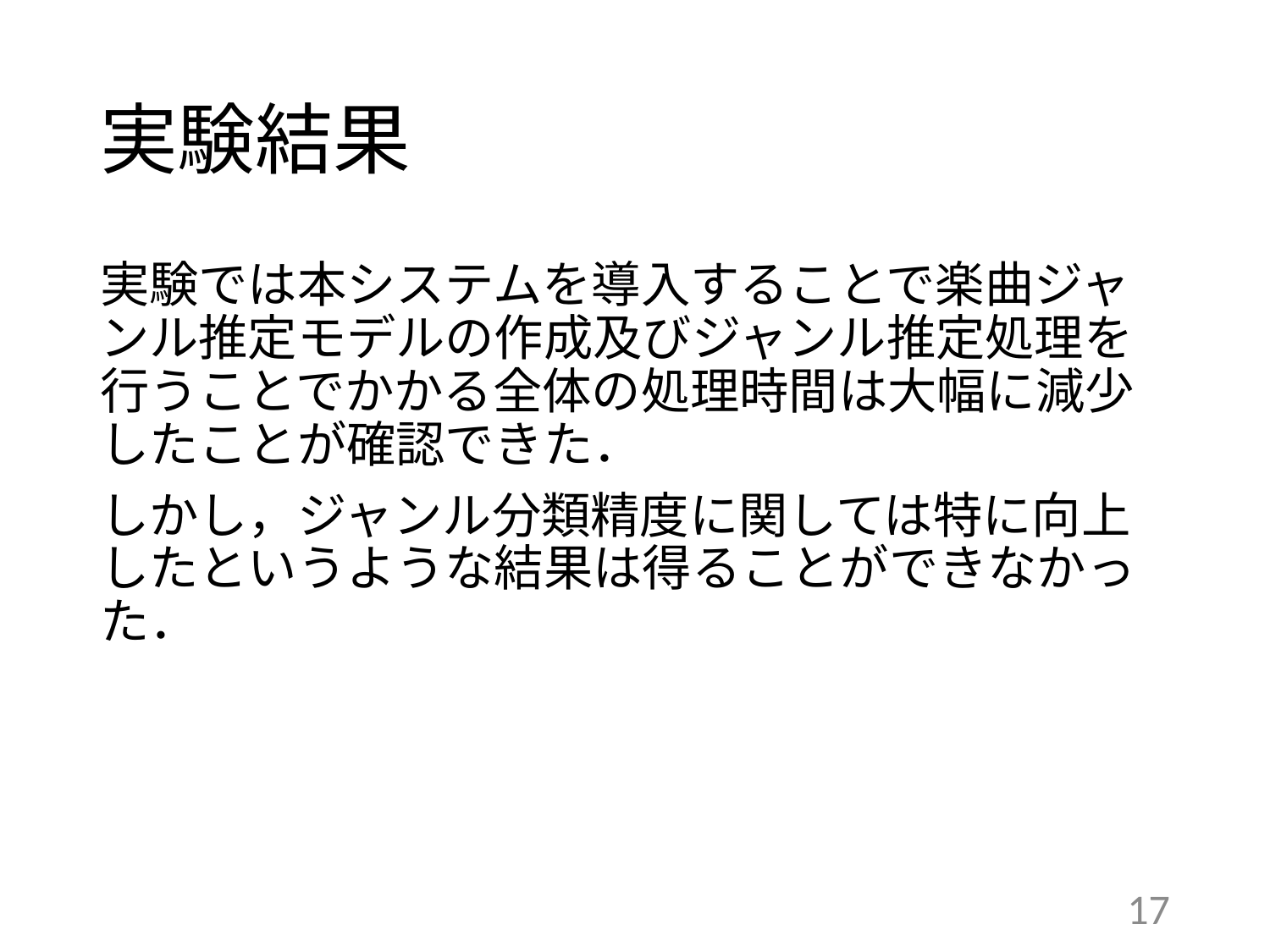

# 実験結果
実験では本システムを導入することで楽曲ジャンル推定モデルの作成及びジャンル推定処理を行うことでかかる全体の処理時間は大幅に減少したことが確認できた．
しかし，ジャンル分類精度に関しては特に向上したというような結果は得ることができなかった．
17